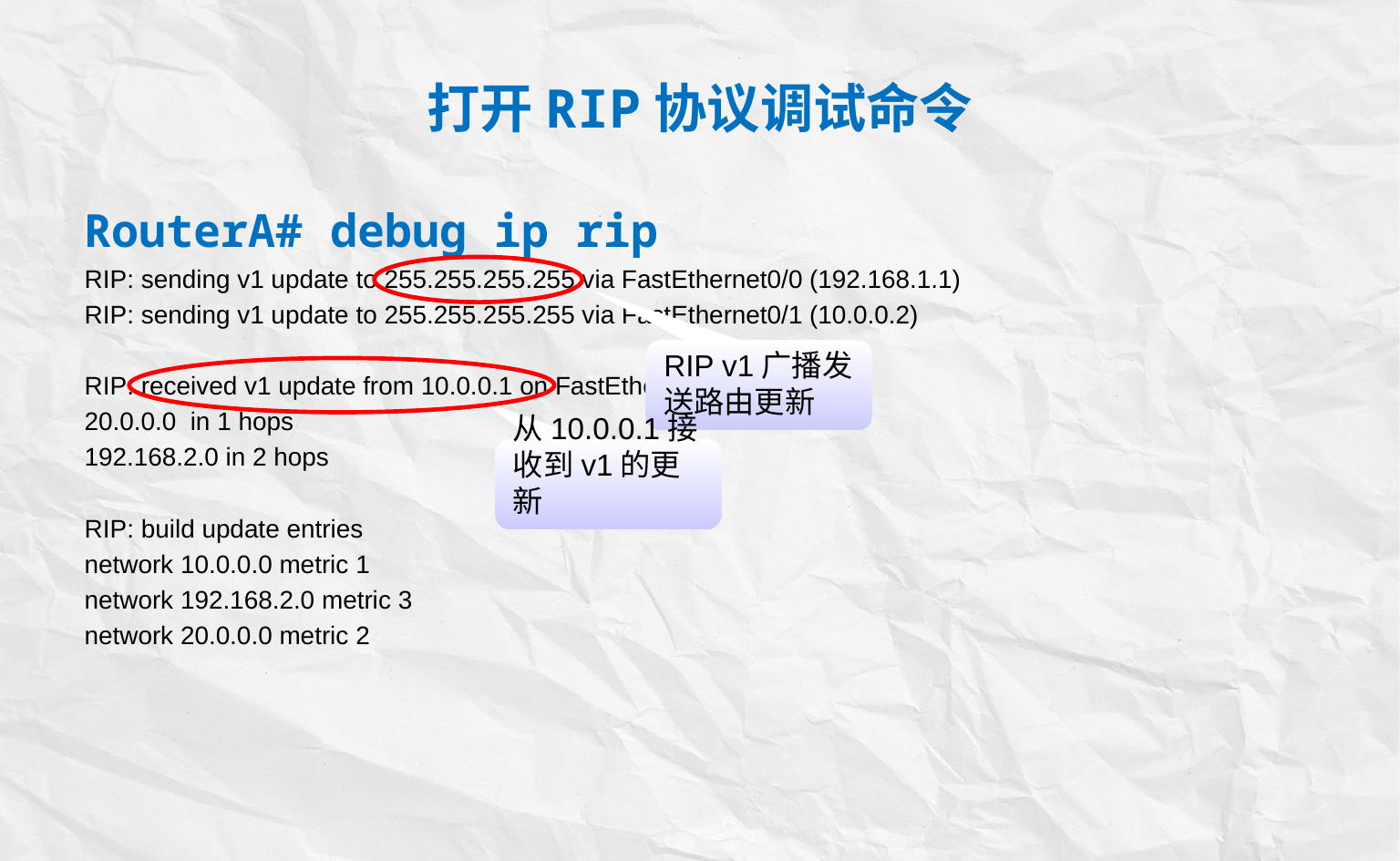

# 打开RIP协议调试命令
RouterA# debug ip rip
RIP: sending v1 update to 255.255.255.255 via FastEthernet0/0 (192.168.1.1)
RIP: sending v1 update to 255.255.255.255 via FastEthernet0/1 (10.0.0.2)

RIP: received v1 update from 10.0.0.1 on FastEthernet0/1
20.0.0.0  in 1 hops
192.168.2.0 in 2 hops

RIP: build update entries
network 10.0.0.0 metric 1
network 192.168.2.0 metric 3
network 20.0.0.0 metric 2

RIP v1广播发送路由更新

从10.0.0.1接收到v1的更新

45